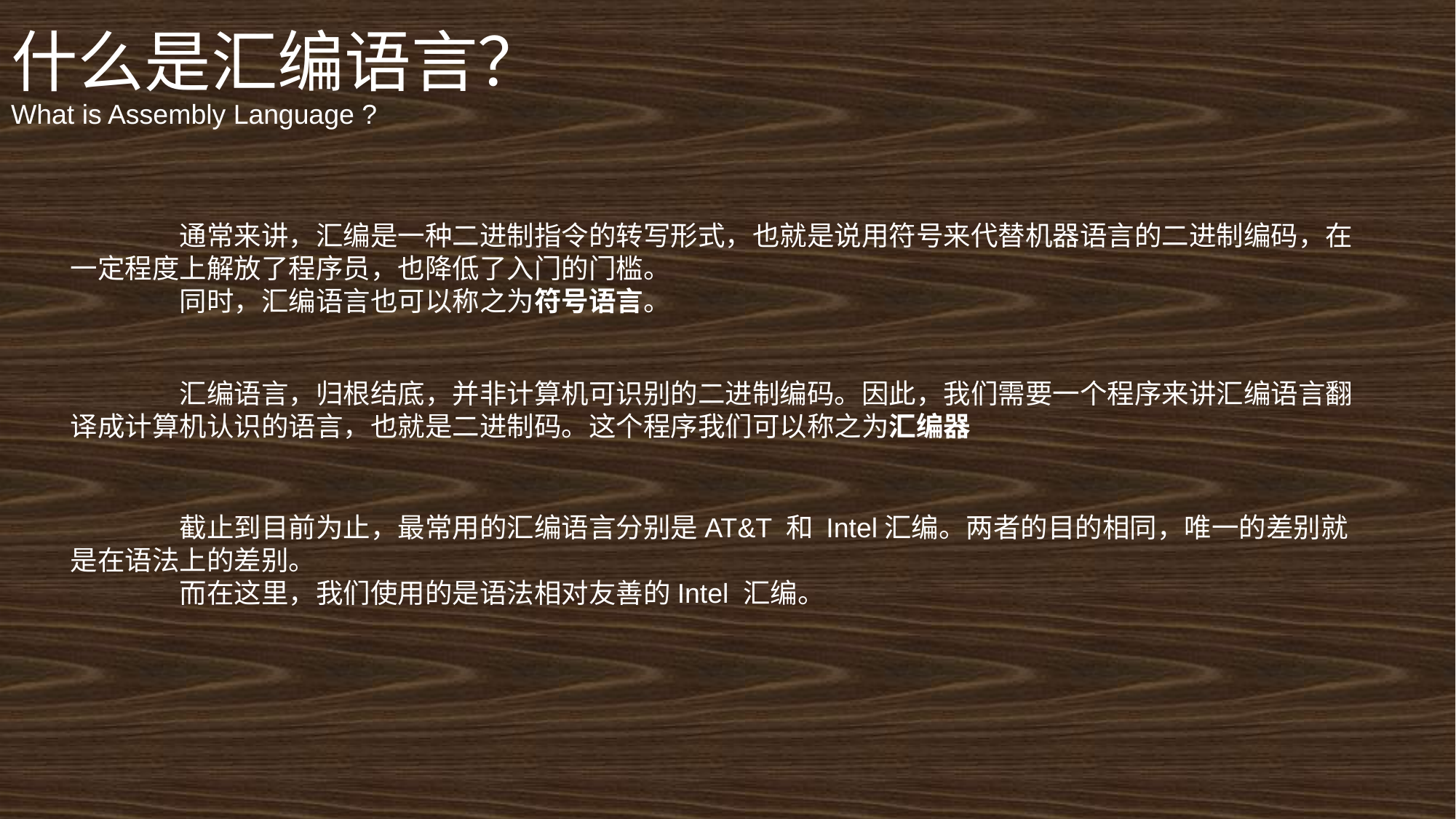

什么是汇编语言？
What is Assembly Language ?
	通常来讲，汇编是一种二进制指令的转写形式，也就是说用符号来代替机器语言的二进制编码，在一定程度上解放了程序员，也降低了入门的门槛。
	同时，汇编语言也可以称之为符号语言。
	汇编语言，归根结底，并非计算机可识别的二进制编码。因此，我们需要一个程序来讲汇编语言翻译成计算机认识的语言，也就是二进制码。这个程序我们可以称之为汇编器
	截止到目前为止，最常用的汇编语言分别是AT&T 和 Intel汇编。两者的目的相同，唯一的差别就是在语法上的差别。
	而在这里，我们使用的是语法相对友善的Intel 汇编。